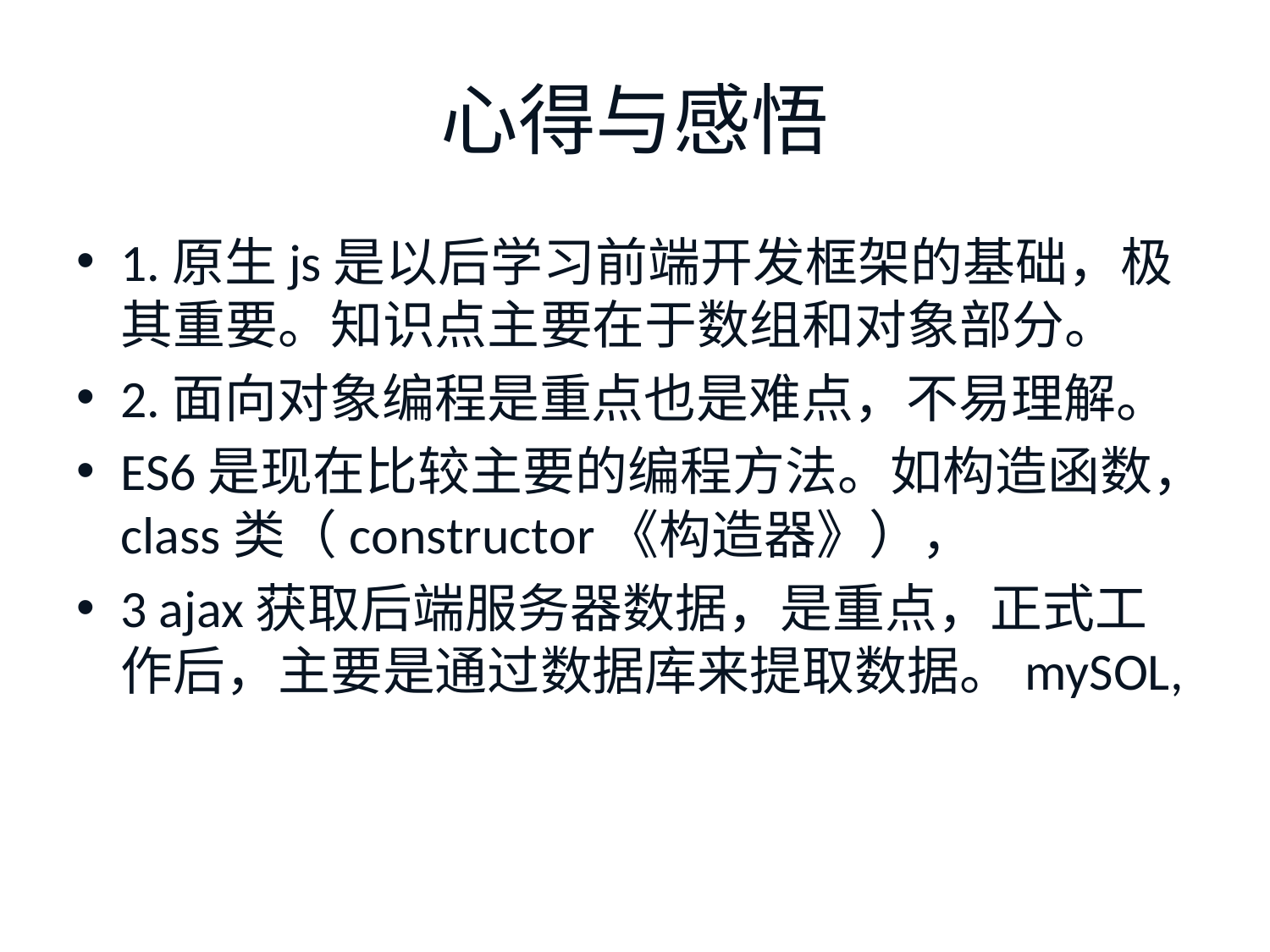

# 心得与感悟
1.原生js是以后学习前端开发框架的基础，极其重要。知识点主要在于数组和对象部分。
2.面向对象编程是重点也是难点，不易理解。
ES6是现在比较主要的编程方法。如构造函数，class类（constructor《构造器》），
3 ajax获取后端服务器数据，是重点，正式工作后，主要是通过数据库来提取数据。mySOL,